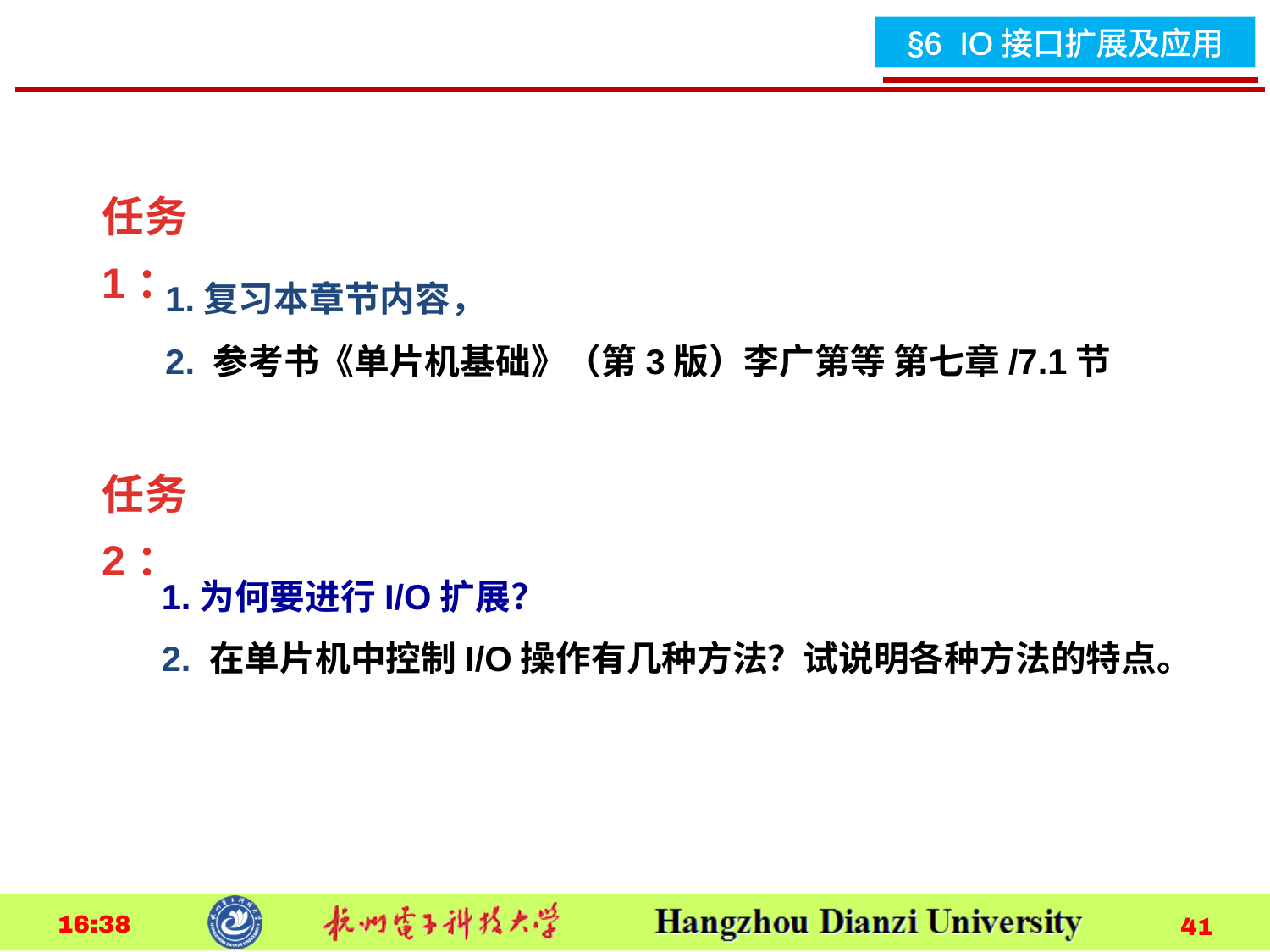

任务1：
1.复习本章节内容，
2. 参考书《单片机基础》（第3版）李广第等 第七章/7.1节
任务2：
1.为何要进行I/O扩展？
2. 在单片机中控制I/O操作有几种方法？试说明各种方法的特点。